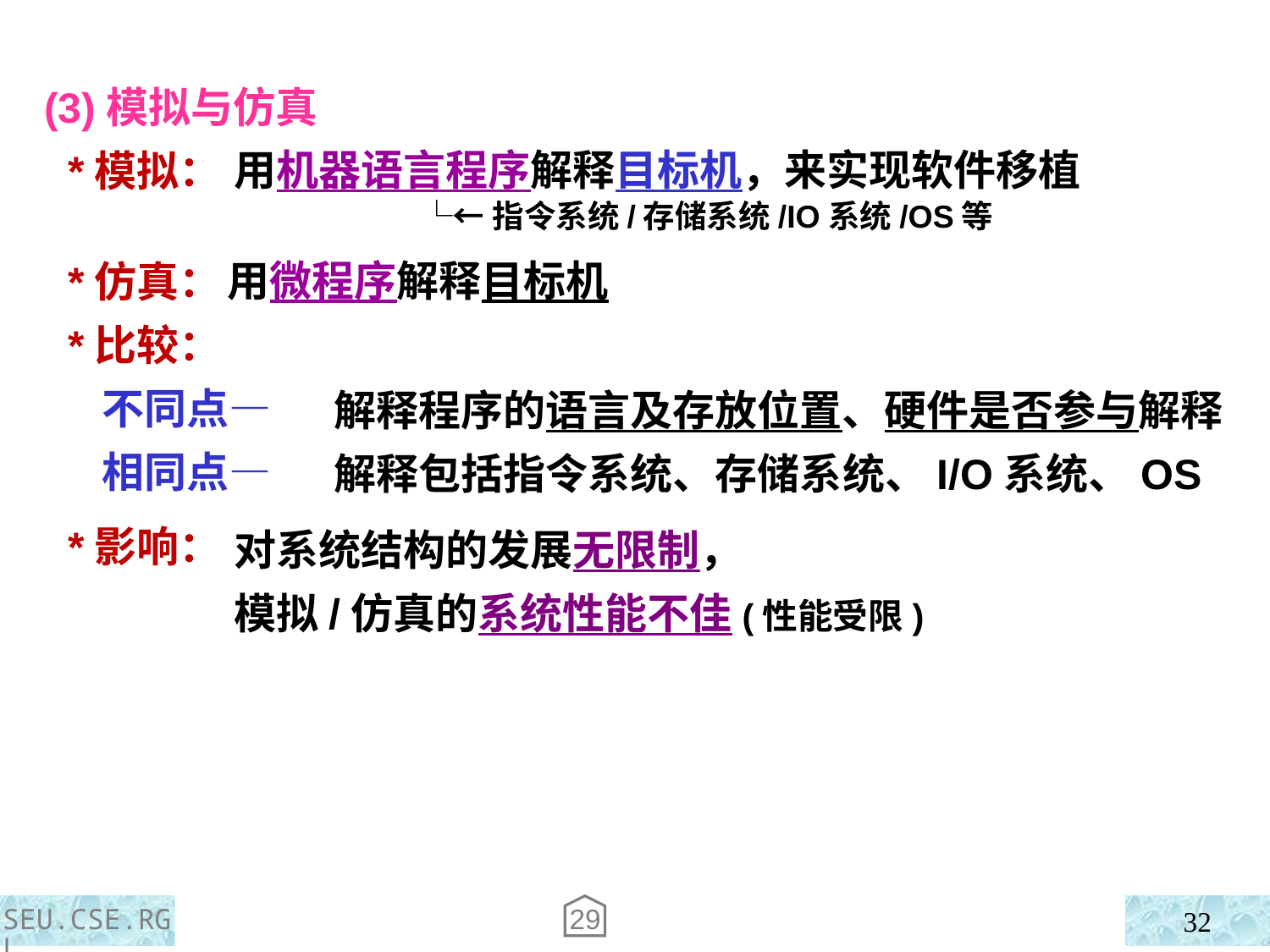

(3)模拟与仿真
  *模拟：

  *仿真：
  *比较：
     不同点—
     相同点—
  *影响：
用机器语言程序解释目标机，来实现软件移植
                          └←指令系统/存储系统/IO系统/OS等
用微程序解释目标机
解释程序的语言及存放位置、硬件是否参与解释
解释包括指令系统、存储系统、I/O系统、OS
对系统结构的发展无限制，
模拟/仿真的系统性能不佳(性能受限)
29
SEU.CSE.RGL
32